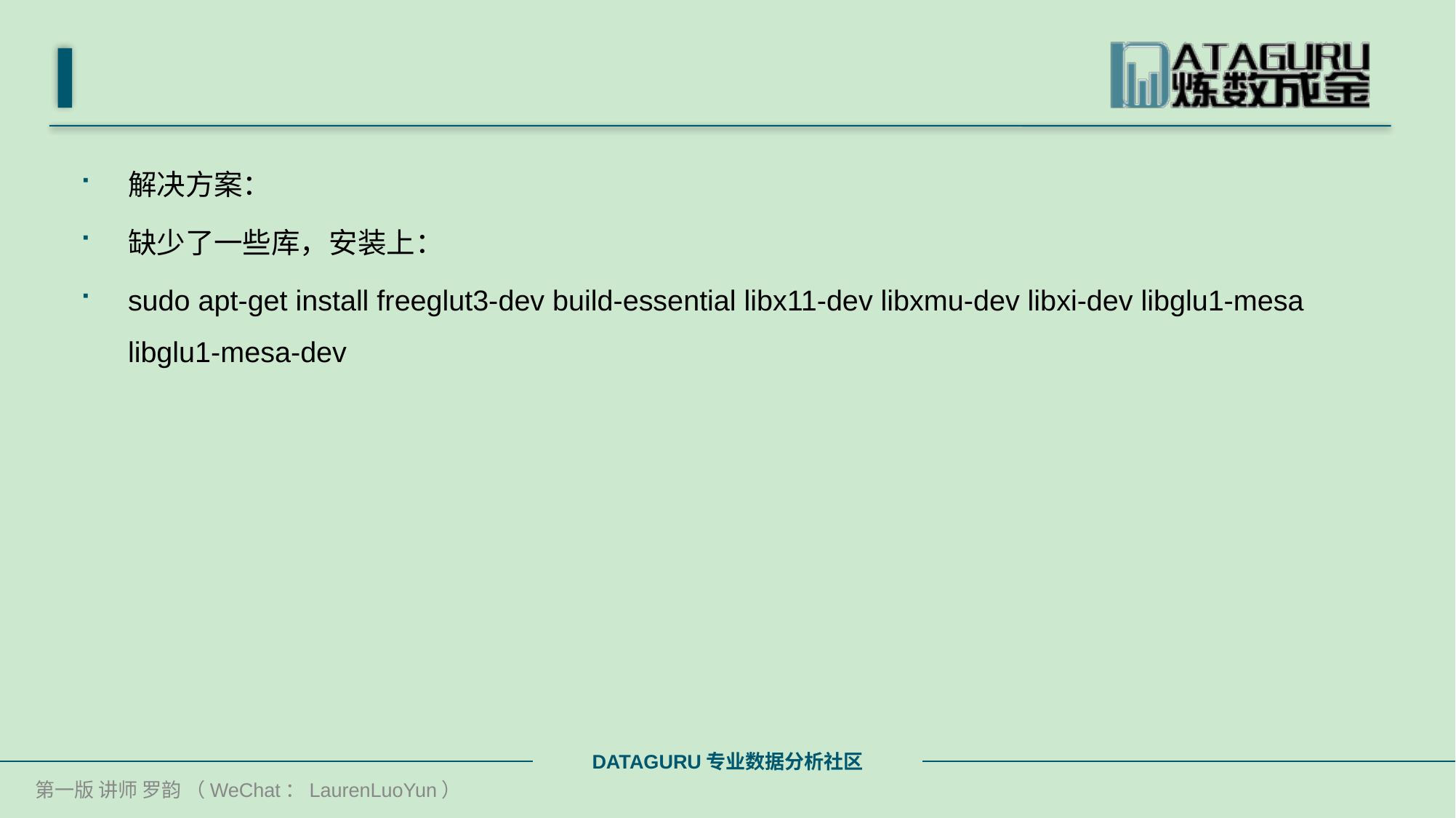

#
解决方案：
缺少了一些库，安装上：
sudo apt-get install freeglut3-dev build-essential libx11-dev libxmu-dev libxi-dev libglu1-mesa libglu1-mesa-dev